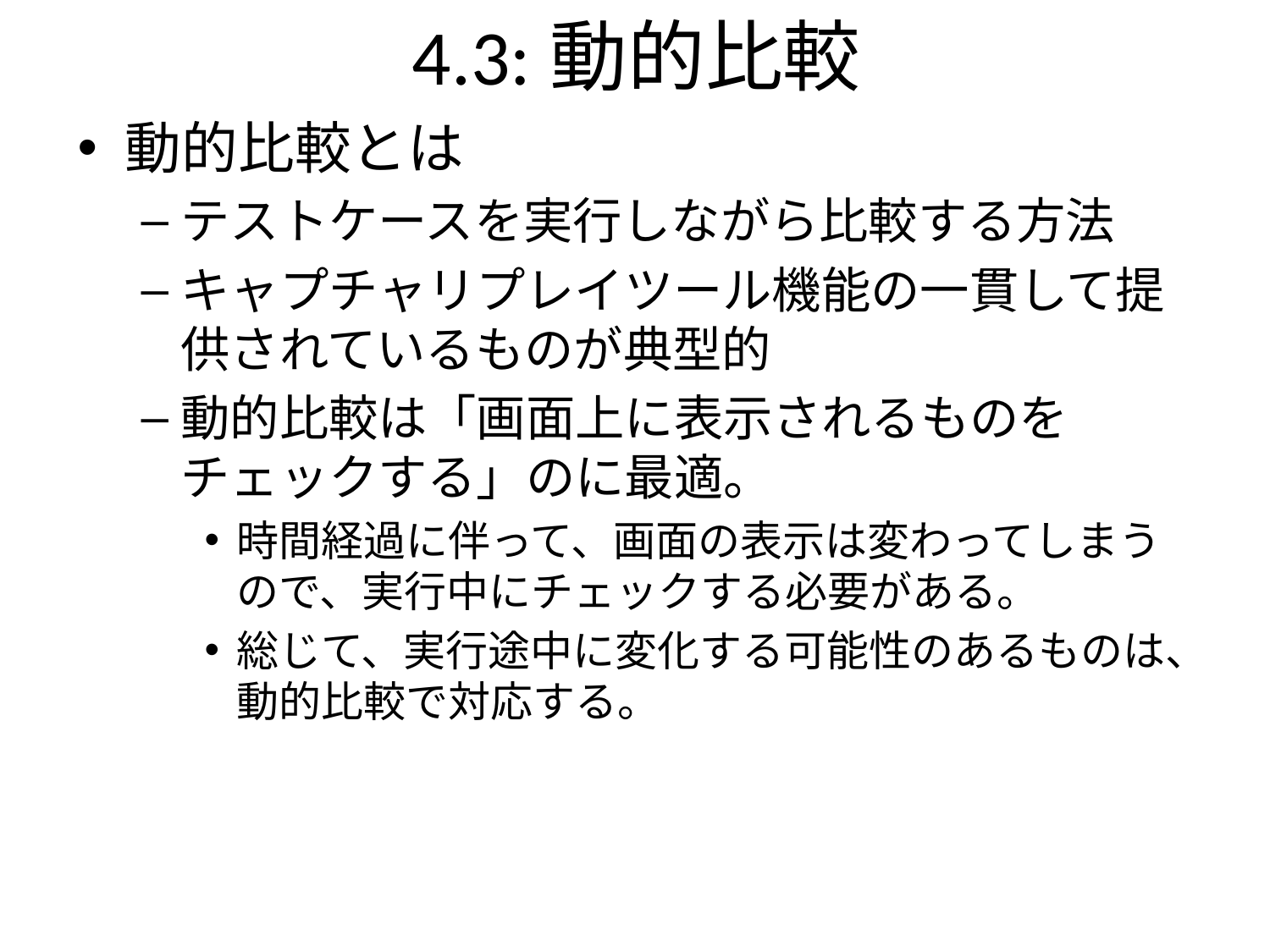

4.3:動的比較
動的比較とは
テストケースを実行しながら比較する方法
キャプチャリプレイツール機能の一貫して提供されているものが典型的
動的比較は「画面上に表示されるものをチェックする」のに最適。
時間経過に伴って、画面の表示は変わってしまうので、実行中にチェックする必要がある。
総じて、実行途中に変化する可能性のあるものは、動的比較で対応する。